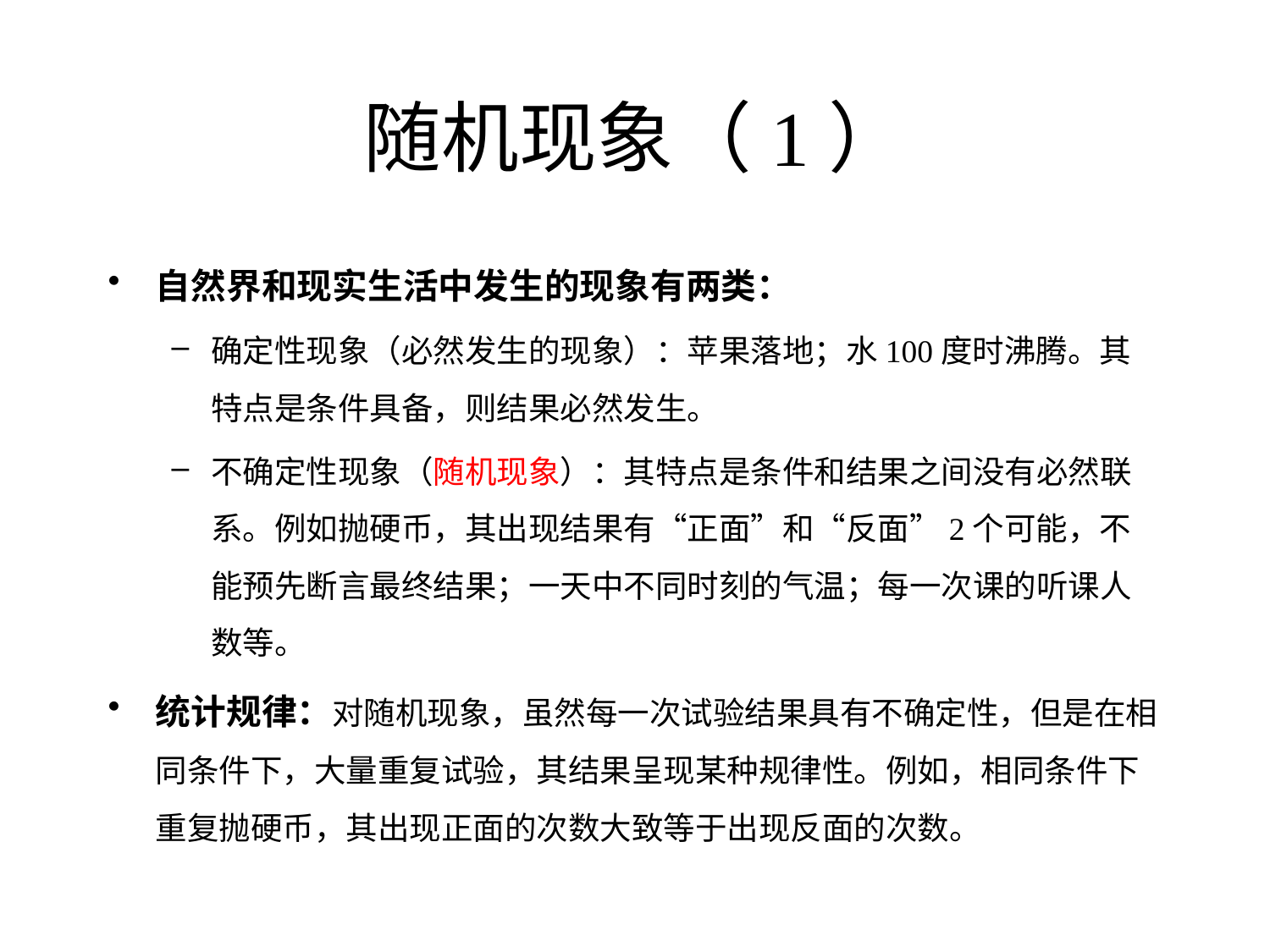

# 随机现象（1）
自然界和现实生活中发生的现象有两类：
确定性现象（必然发生的现象）：苹果落地；水100度时沸腾。其特点是条件具备，则结果必然发生。
不确定性现象（随机现象）：其特点是条件和结果之间没有必然联系。例如抛硬币，其出现结果有“正面”和“反面”2个可能，不能预先断言最终结果；一天中不同时刻的气温；每一次课的听课人数等。
统计规律：对随机现象，虽然每一次试验结果具有不确定性，但是在相同条件下，大量重复试验，其结果呈现某种规律性。例如，相同条件下重复抛硬币，其出现正面的次数大致等于出现反面的次数。